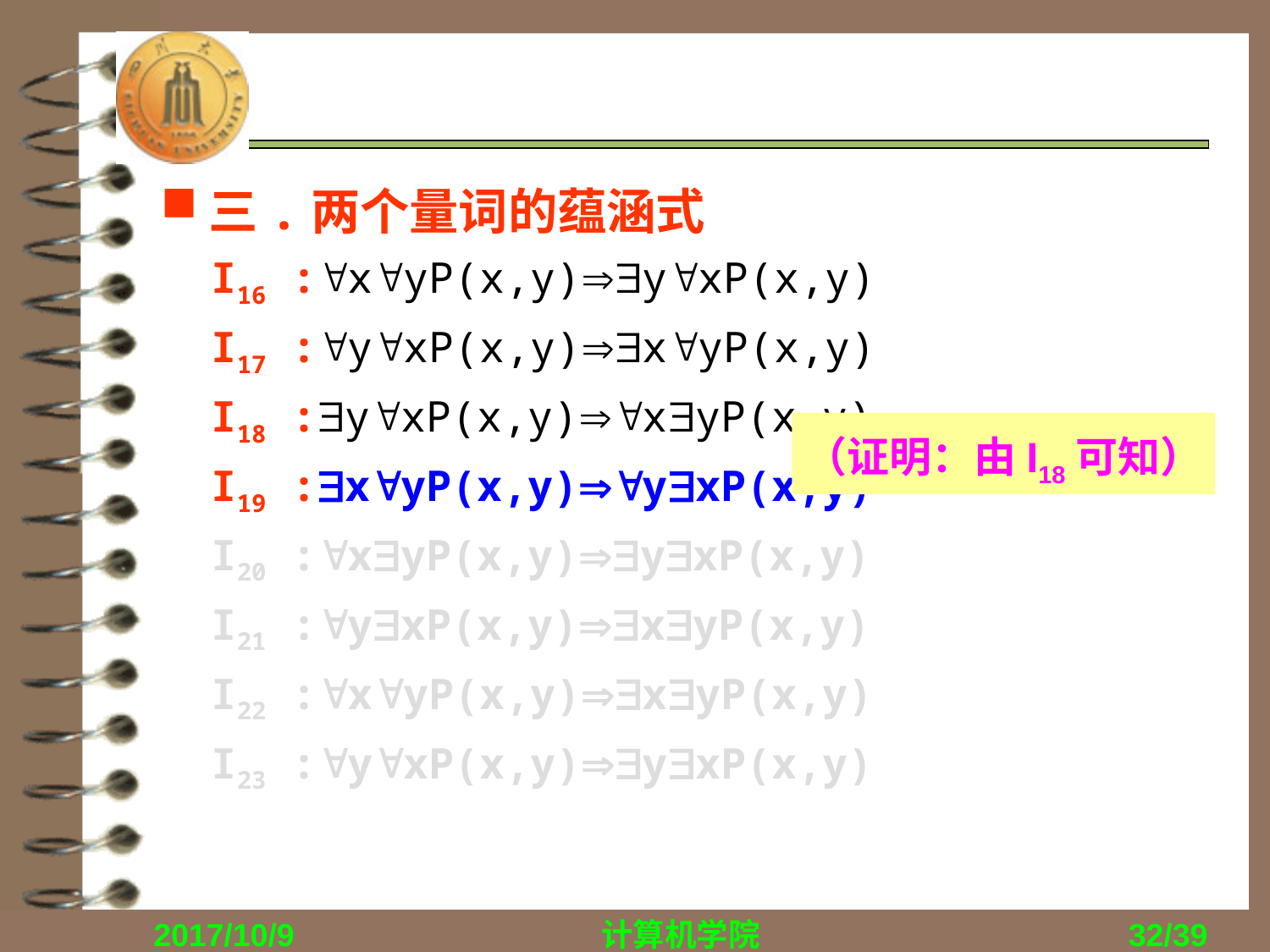

#
三.两个量词的蕴涵式
  I16 :∀x∀yP(x,y)⇒∃y∀xP(x,y)
  I17 :∀y∀xP(x,y)⇒∃x∀yP(x,y)
  I18 :∃y∀xP(x,y)⇒∀x∃yP(x,y)
  I19 :∃x∀yP(x,y)⇒∀y∃xP(x,y)
  I20 :∀x∃yP(x,y)⇒∃y∃xP(x,y)
  I21 :∀y∃xP(x,y)⇒∃x∃yP(x,y)
  I22 :∀x∀yP(x,y)⇒∃x∃yP(x,y)
  I23 :∀y∀xP(x,y)⇒∃y∃xP(x,y)
（证明：由I18可知）
2017/10/9
计算机学院
32/39